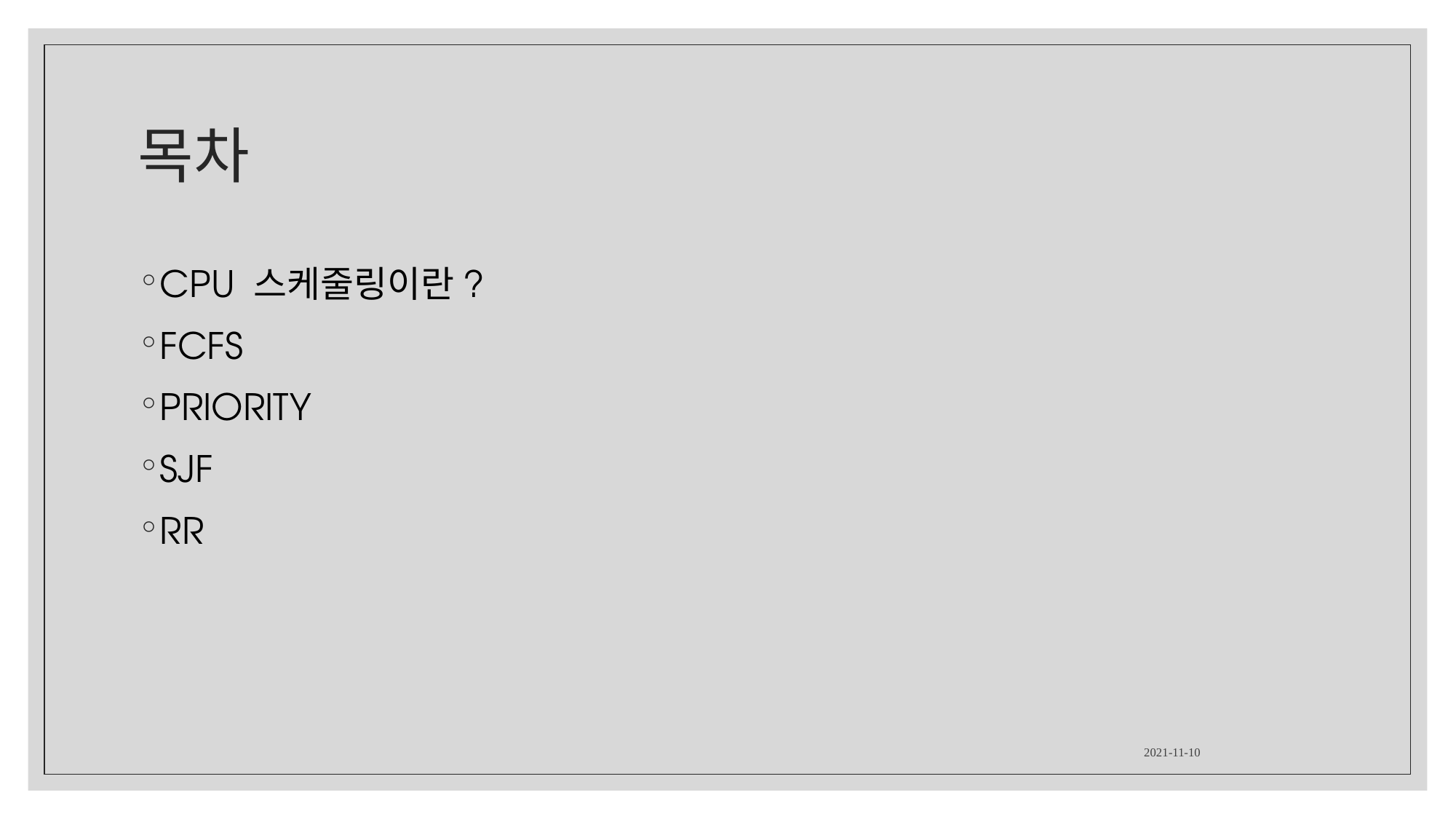

# 목차
CPU 스케줄링이란?
FCFS
PRIORITY
SJF
RR
2021-11-10